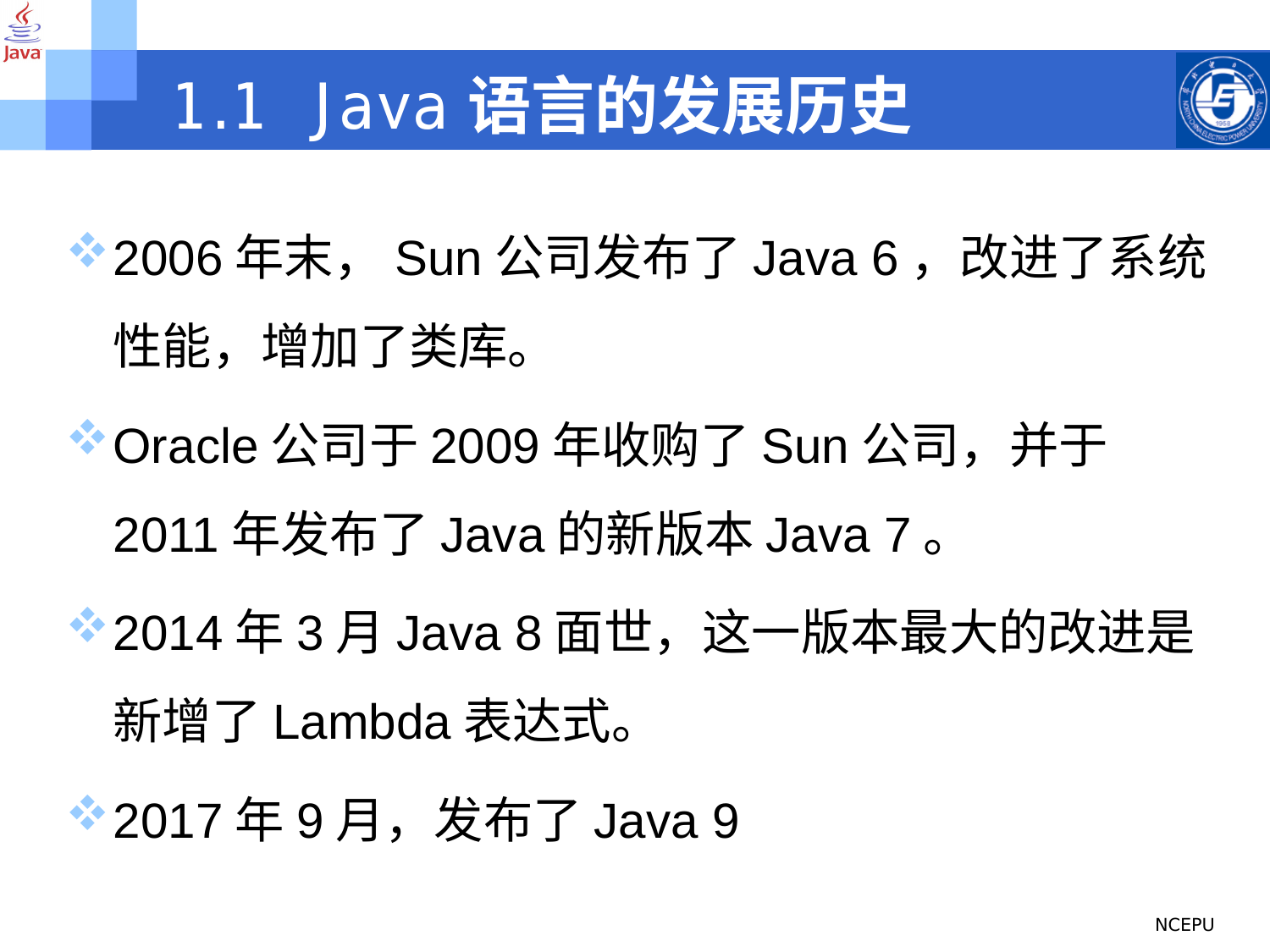

# 1.1  Java语言的发展历史
2006年末，Sun公司发布了Java 6，改进了系统性能，增加了类库。
Oracle公司于2009年收购了Sun公司，并于2011年发布了Java的新版本Java 7。
2014年3月Java 8面世，这一版本最大的改进是新增了Lambda表达式。
2017年9月，发布了Java 9

NCEPU